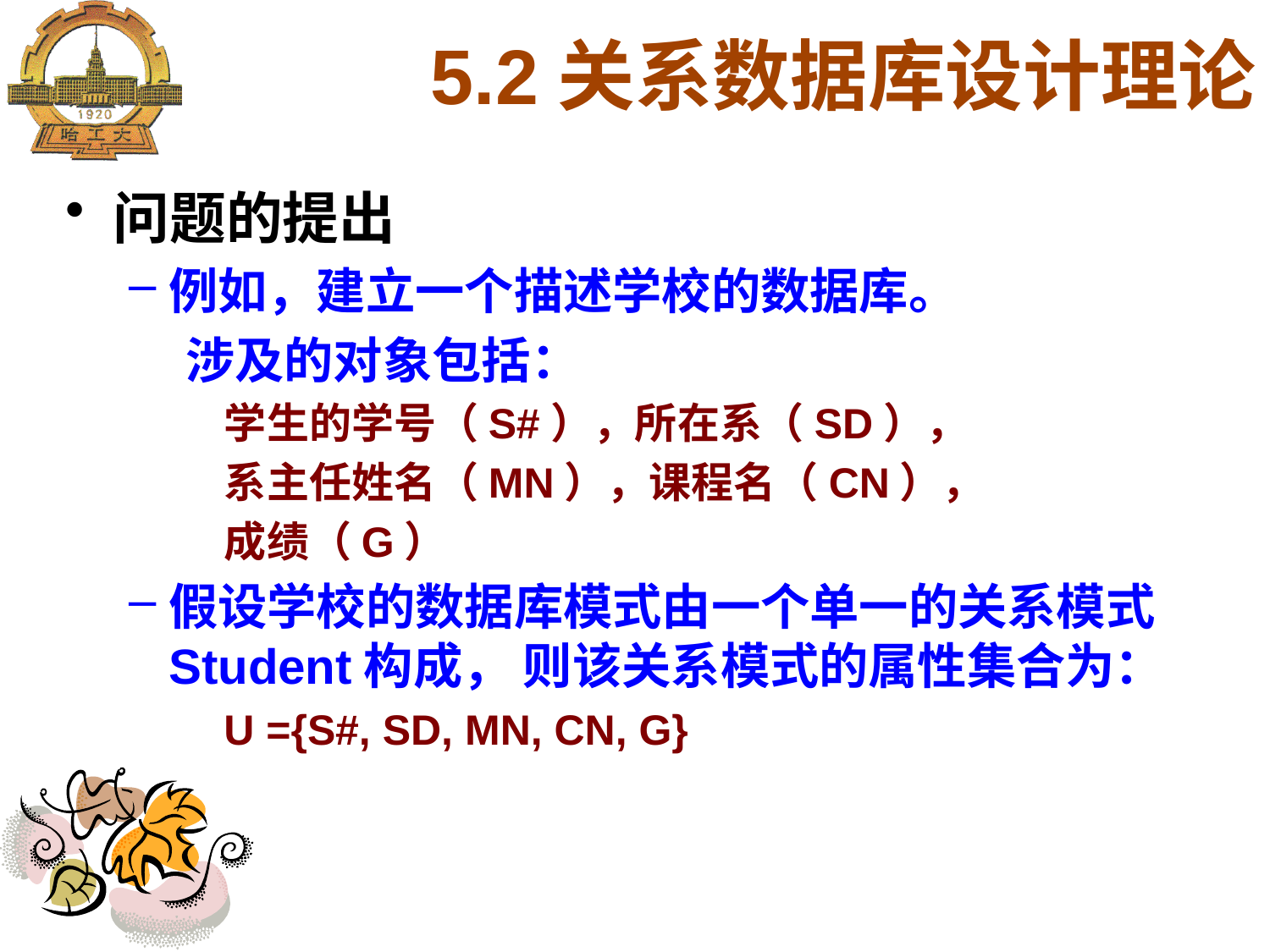

5.2关系数据库设计理论
问题的提出
例如，建立一个描述学校的数据库。
    涉及的对象包括：
	学生的学号（S#），所在系（SD），
	系主任姓名（MN），课程名（CN），
	成绩（G）
假设学校的数据库模式由一个单一的关系模式Student构成， 则该关系模式的属性集合为：
　　U ={S#, SD, MN, CN, G}